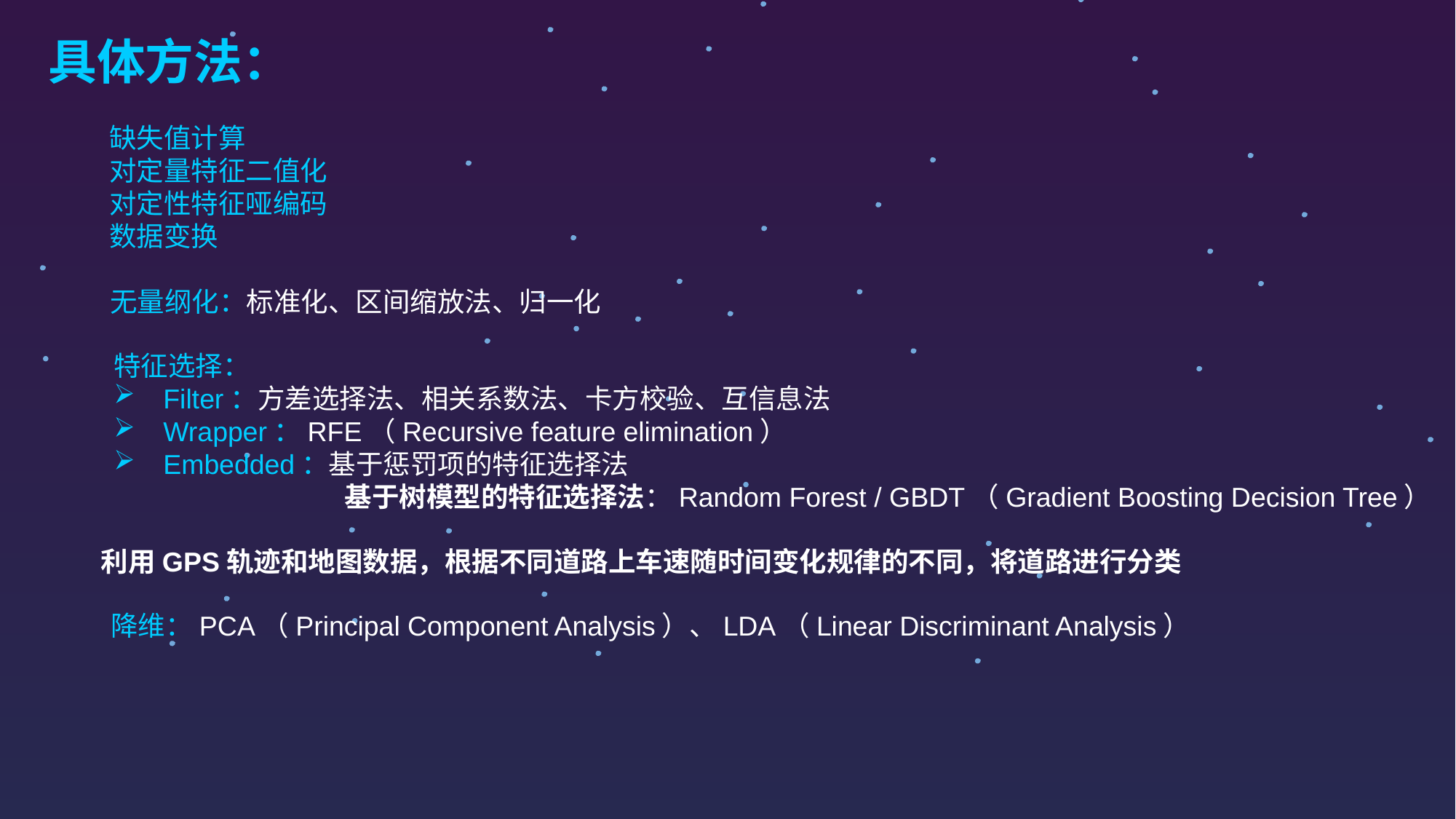

具体方法：
缺失值计算
对定量特征二值化
对定性特征哑编码
数据变换
无量纲化：标准化、区间缩放法、归一化
特征选择：
  Filter：方差选择法、相关系数法、卡方校验、互信息法
  Wrapper：RFE（Recursive feature elimination）
  Embedded：基于惩罚项的特征选择法
		 基于树模型的特征选择法：Random Forest / GBDT（Gradient Boosting Decision Tree）
利用GPS轨迹和地图数据，根据不同道路上车速随时间变化规律的不同，将道路进行分类
降维：PCA（Principal Component Analysis）、LDA（Linear Discriminant Analysis）